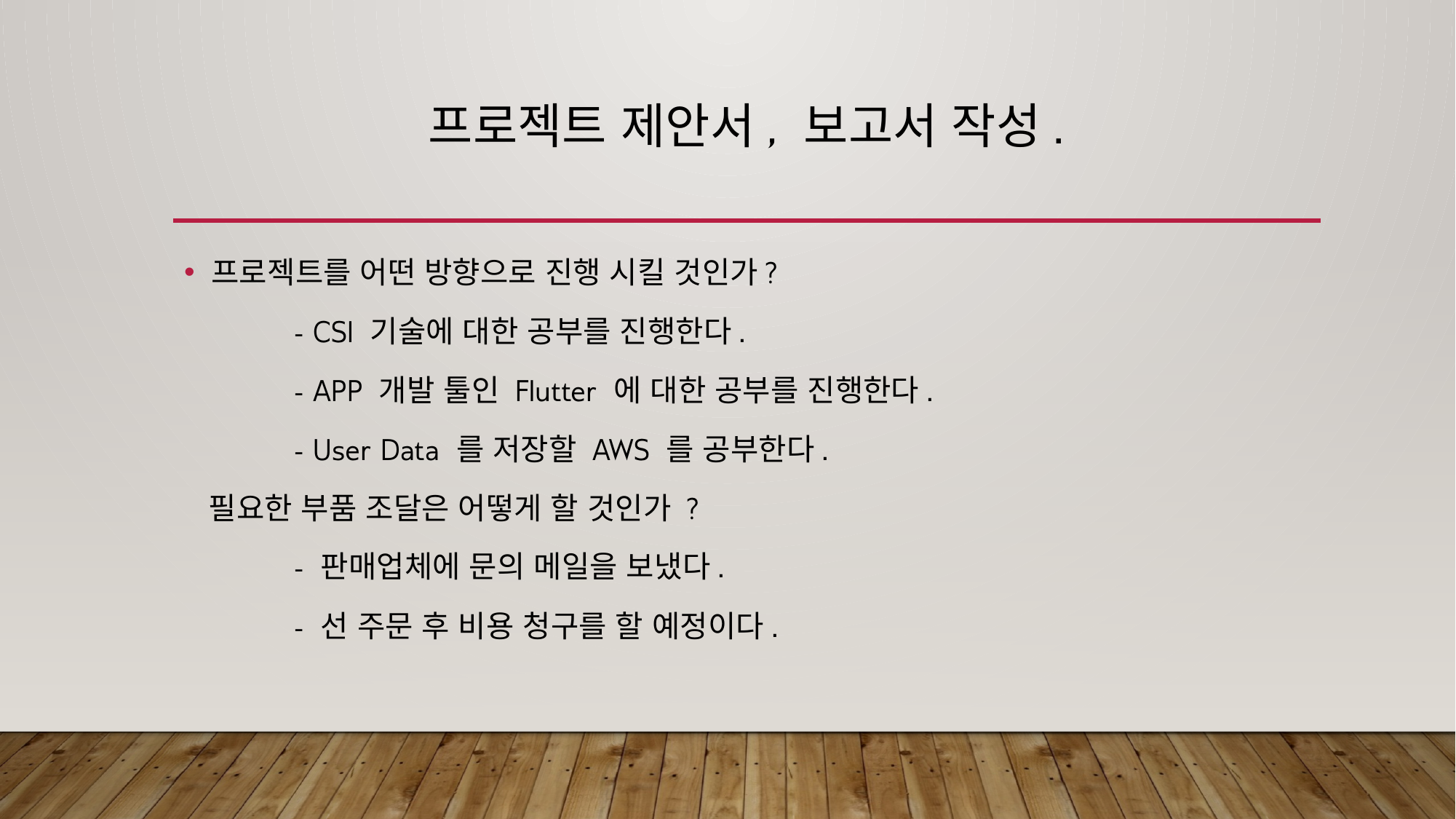

# 프로젝트 제안서, 보고서 작성.
프로젝트를 어떤 방향으로 진행 시킬 것인가?
	- CSI 기술에 대한 공부를 진행한다.
	- APP 개발 툴인 Flutter 에 대한 공부를 진행한다.
	- User Data 를 저장할 AWS 를 공부한다.
  필요한 부품 조달은 어떻게 할 것인가 ?
	- 판매업체에 문의 메일을 보냈다.
	- 선 주문 후 비용 청구를 할 예정이다.